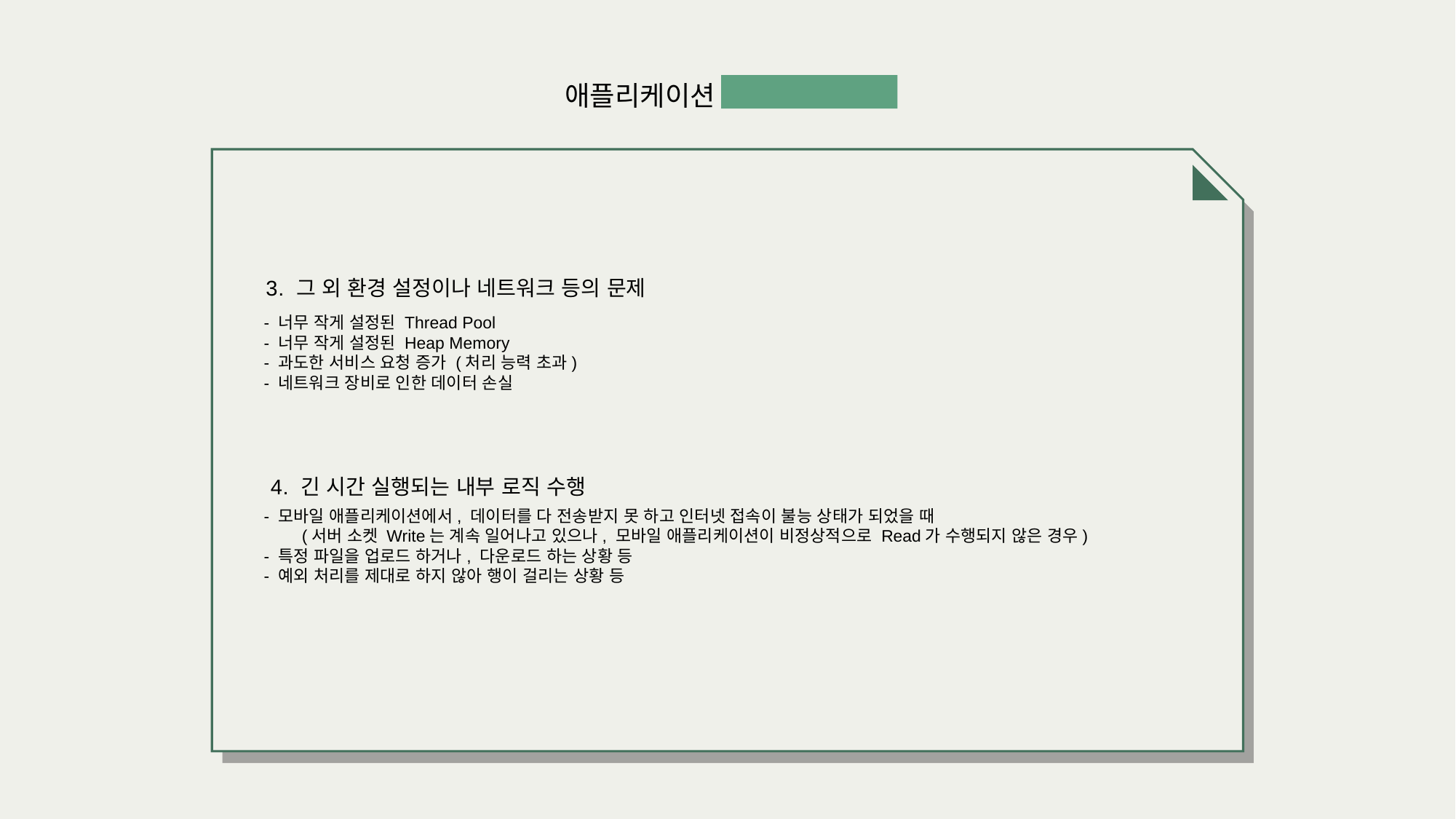

애플리케이션 성능저하 원인

3. 그 외 환경 설정이나 네트워크 등의 문제
- 너무 작게 설정된 Thread Pool
- 너무 작게 설정된 Heap Memory
- 과도한 서비스 요청 증가 (처리 능력 초과)
- 네트워크 장비로 인한 데이터 손실
4. 긴 시간 실행되는 내부 로직 수행
- 모바일 애플리케이션에서, 데이터를 다 전송받지 못 하고 인터넷 접속이 불능 상태가 되었을 때
        (서버 소켓 Write는 계속 일어나고 있으나, 모바일 애플리케이션이 비정상적으로 Read가 수행되지 않은 경우)
- 특정 파일을 업로드 하거나, 다운로드 하는 상황 등
- 예외 처리를 제대로 하지 않아 행이 걸리는 상황 등